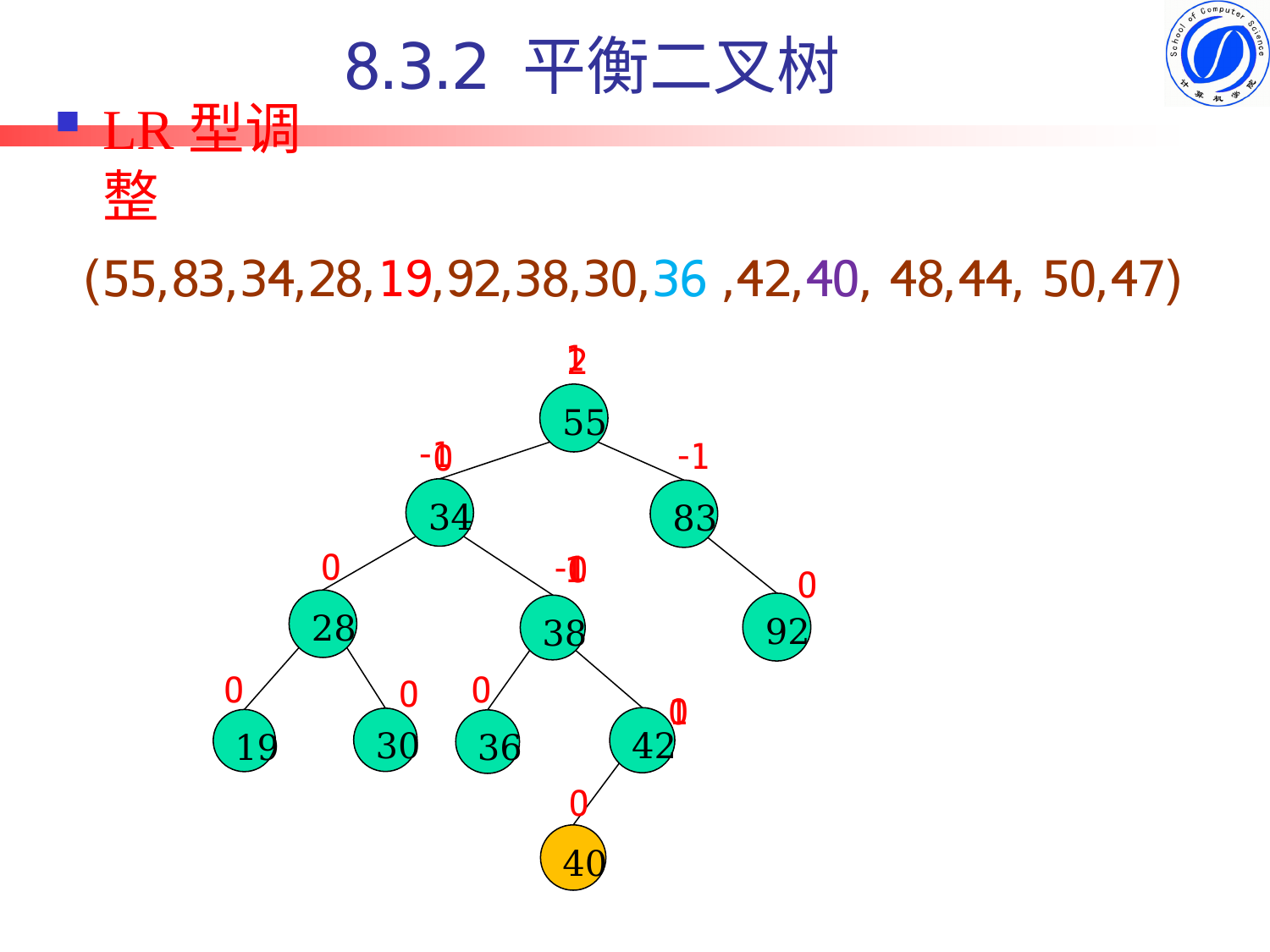

8.3.2 平衡二叉树
LR型调整
(55,83,34,28,19,92,38,30,36 ,42,40, 48,44, 50,47)
1
2
55
-1
-1
0
34
83
0
-1
0
1
0
28
92
38
0
0
0
0
1
42
30
19
36
0
40